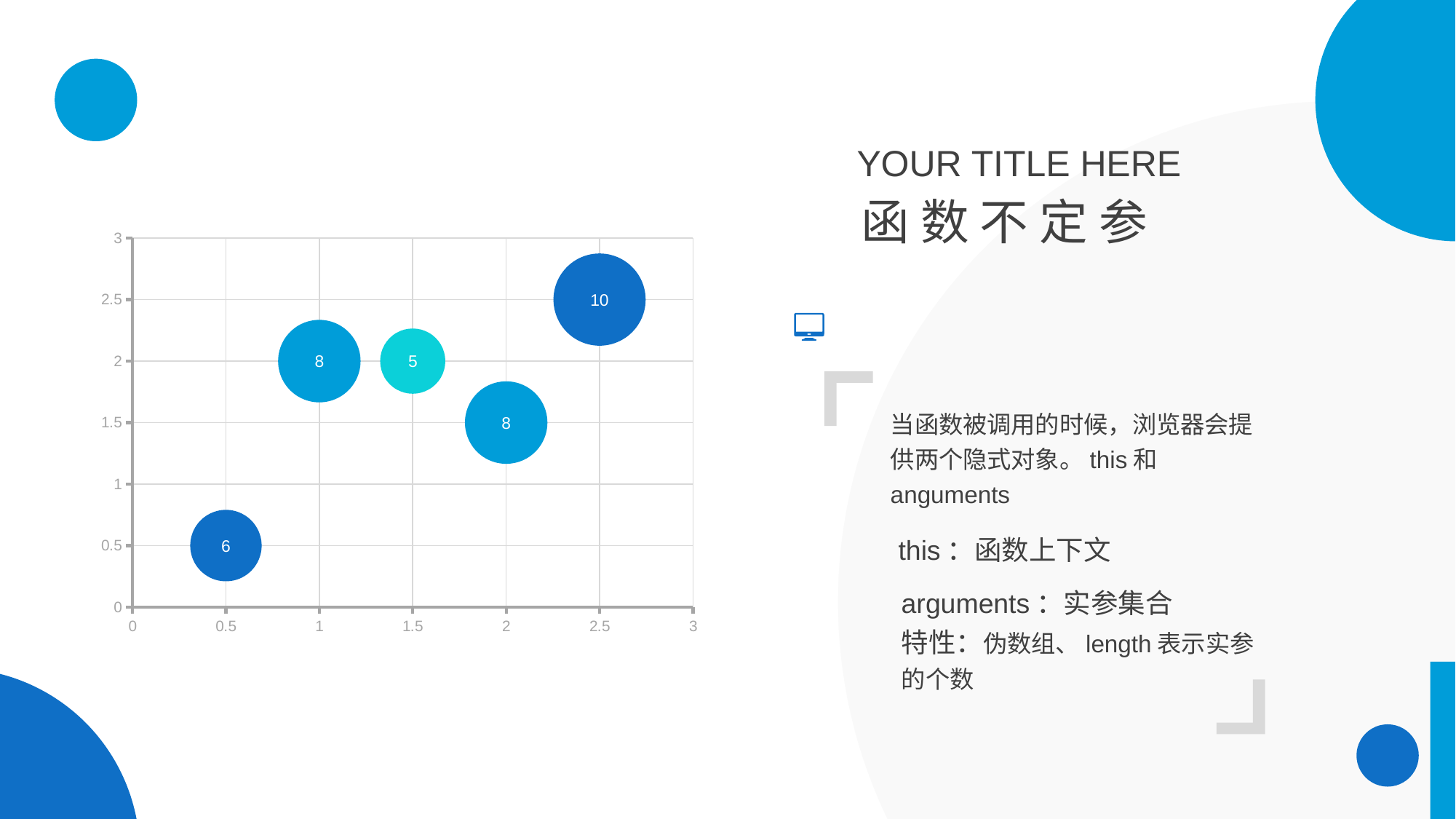

YOUR TITLE HERE
函 数 不 定 参

### Chart

| Category | Y-Values |
|---|---|

当函数被调用的时候，浏览器会提供两个隐式对象。this和anguments
this：函数上下文
arguments：实参集合
特性：伪数组、length表示实参的个数